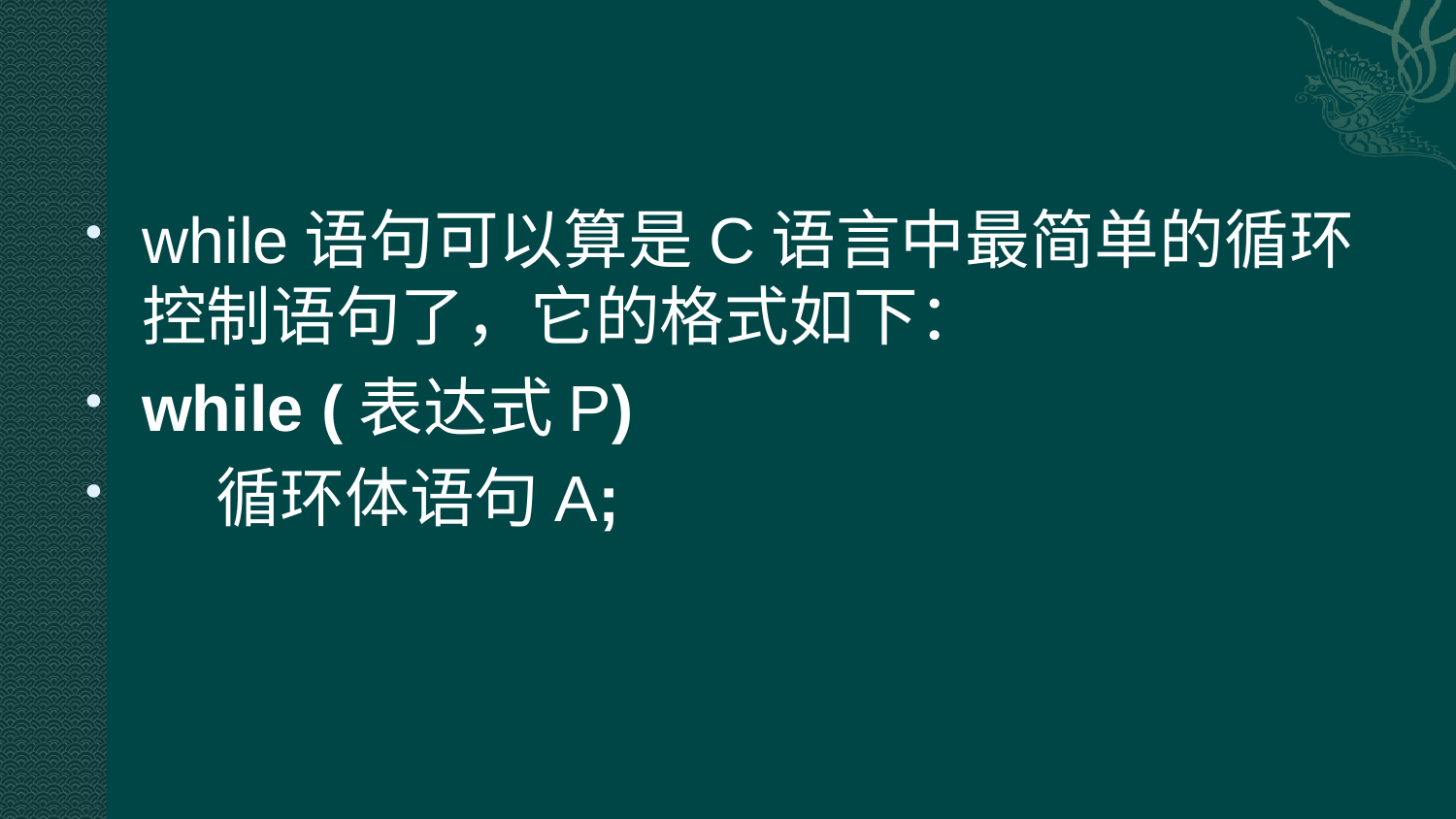

#
while语句可以算是C语言中最简单的循环控制语句了，它的格式如下：
while (表达式P)
    循环体语句A;